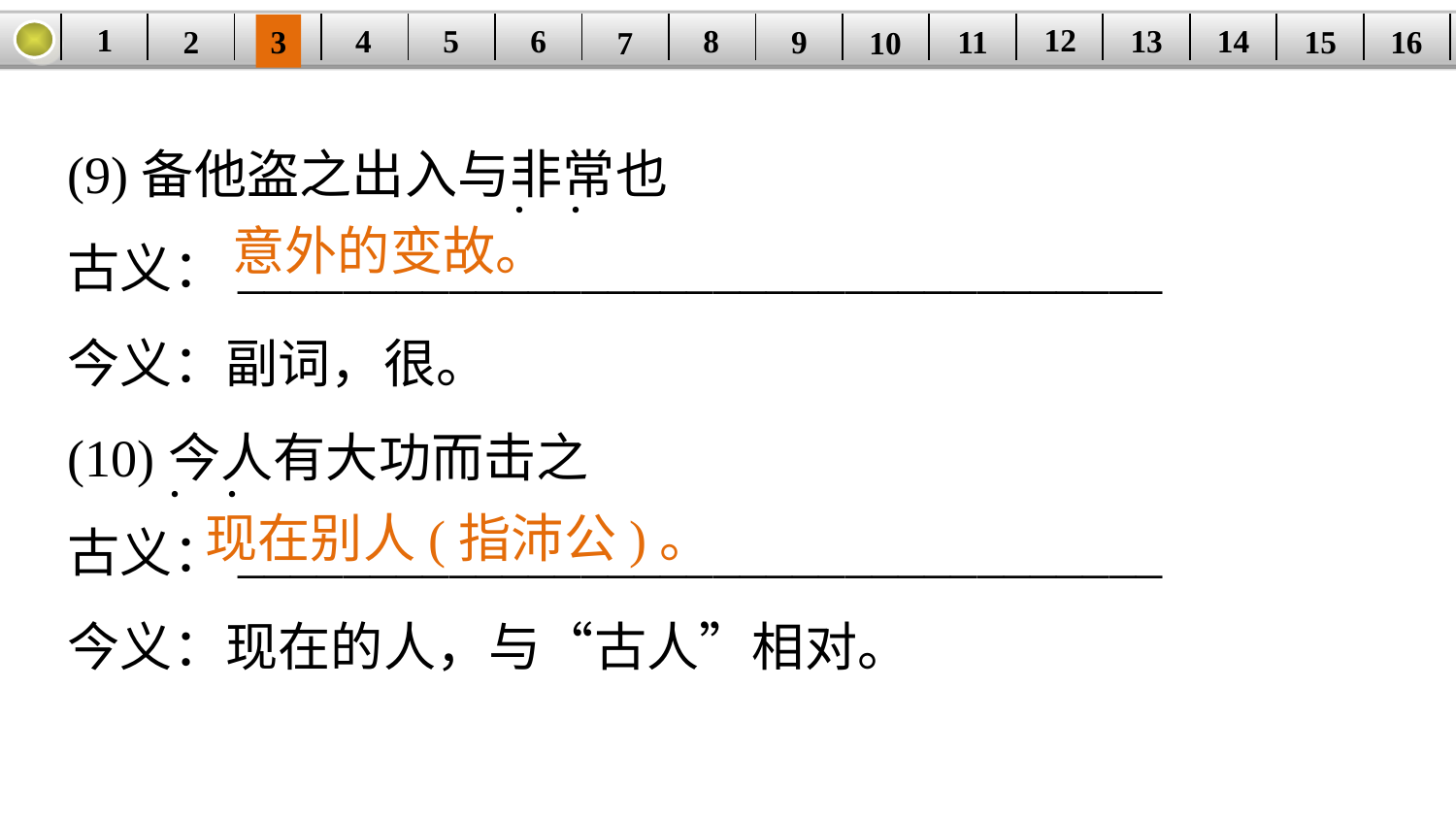

1
12
6
14
8
5
|  |  |  |  |  |  |  |  |  |  |  |  |  |  |  |  |
| --- | --- | --- | --- | --- | --- | --- | --- | --- | --- | --- | --- | --- | --- | --- | --- |
13
4
15
2
9
3
11
16
10
7

(9)备他盗之出入与非常也
古义：___________________________________
今义：副词，很。
(10)今人有大功而击之
古义：___________________________________
今义：现在的人，与“古人”相对。
·   ·
意外的变故。
·   ·
现在别人(指沛公)。